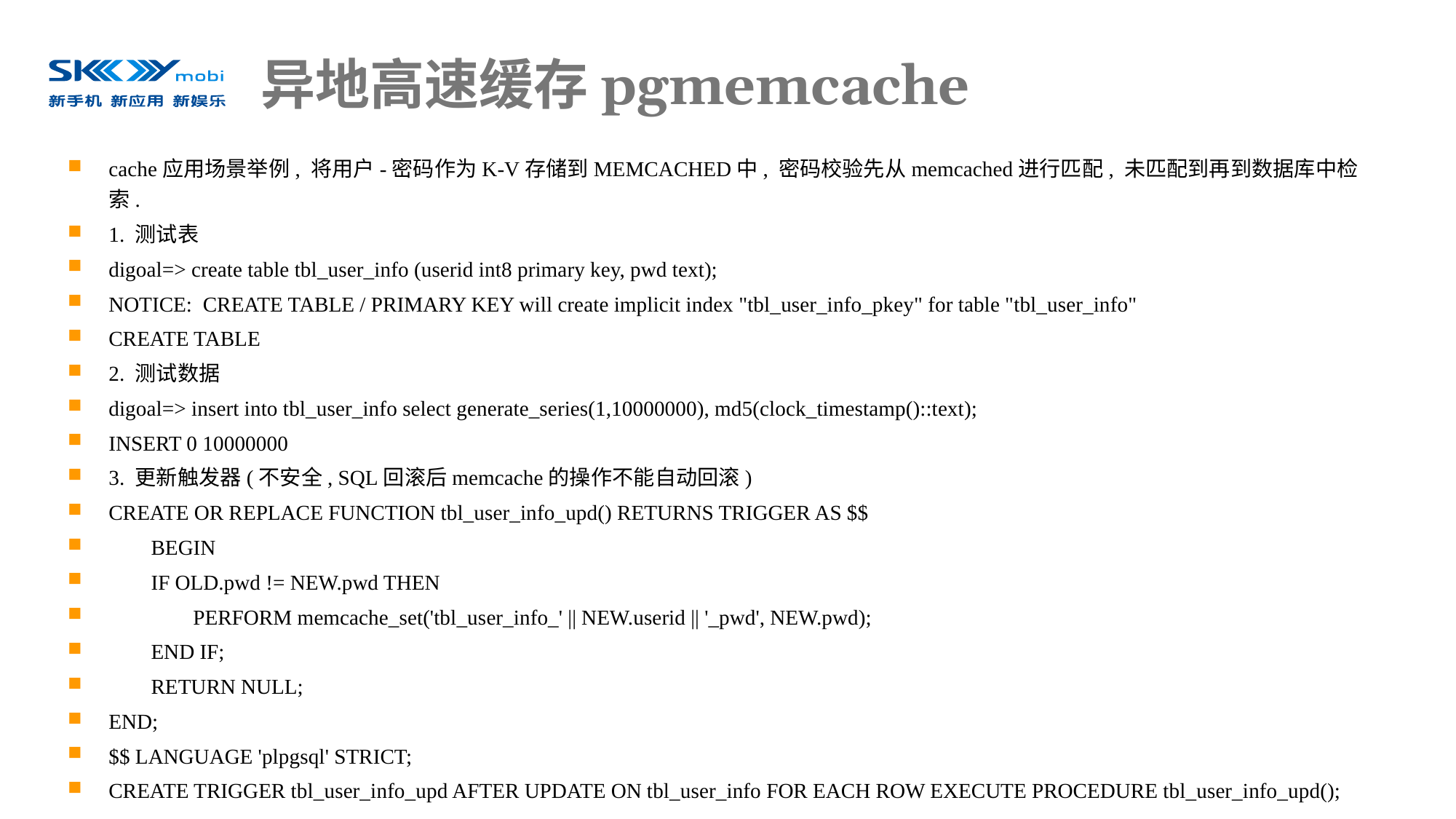

# 异地高速缓存pgmemcache
cache应用场景举例, 将用户-密码作为K-V存储到MEMCACHED中, 密码校验先从memcached进行匹配, 未匹配到再到数据库中检索.
1. 测试表
digoal=> create table tbl_user_info (userid int8 primary key, pwd text);
NOTICE:  CREATE TABLE / PRIMARY KEY will create implicit index "tbl_user_info_pkey" for table "tbl_user_info"
CREATE TABLE
2. 测试数据
digoal=> insert into tbl_user_info select generate_series(1,10000000), md5(clock_timestamp()::text);
INSERT 0 10000000
3. 更新触发器(不安全, SQL回滚后memcache的操作不能自动回滚)
CREATE OR REPLACE FUNCTION tbl_user_info_upd() RETURNS TRIGGER AS $$
        BEGIN
        IF OLD.pwd != NEW.pwd THEN
                PERFORM memcache_set('tbl_user_info_' || NEW.userid || '_pwd', NEW.pwd);
        END IF;
        RETURN NULL;
END;
$$ LANGUAGE 'plpgsql' STRICT;
CREATE TRIGGER tbl_user_info_upd AFTER UPDATE ON tbl_user_info FOR EACH ROW EXECUTE PROCEDURE tbl_user_info_upd();